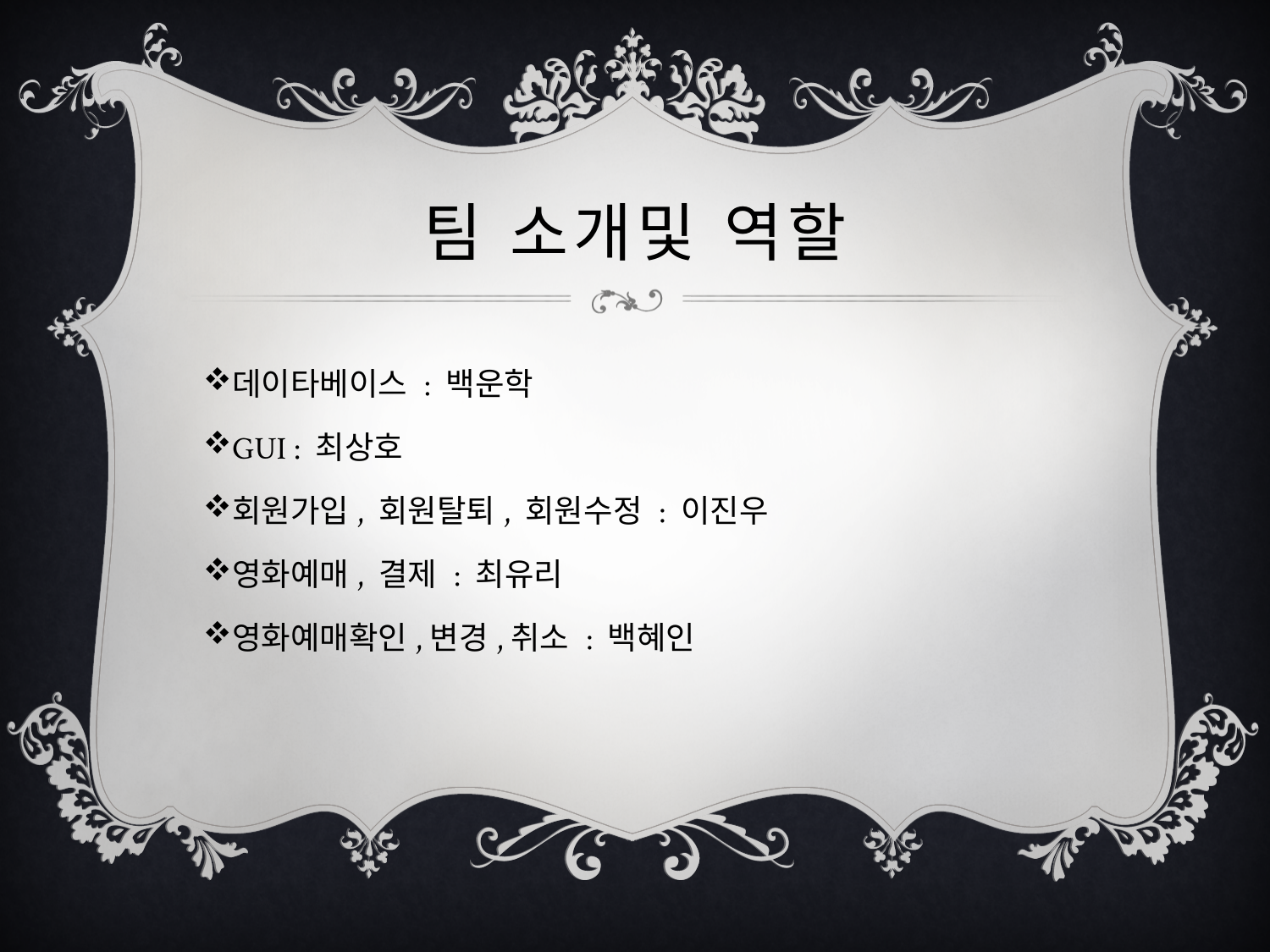

# 팀 소개및 역할
데이타베이스 : 백운학
GUI : 최상호
회원가입, 회원탈퇴, 회원수정 : 이진우
영화예매, 결제 : 최유리
영화예매확인,변경,취소 : 백혜인